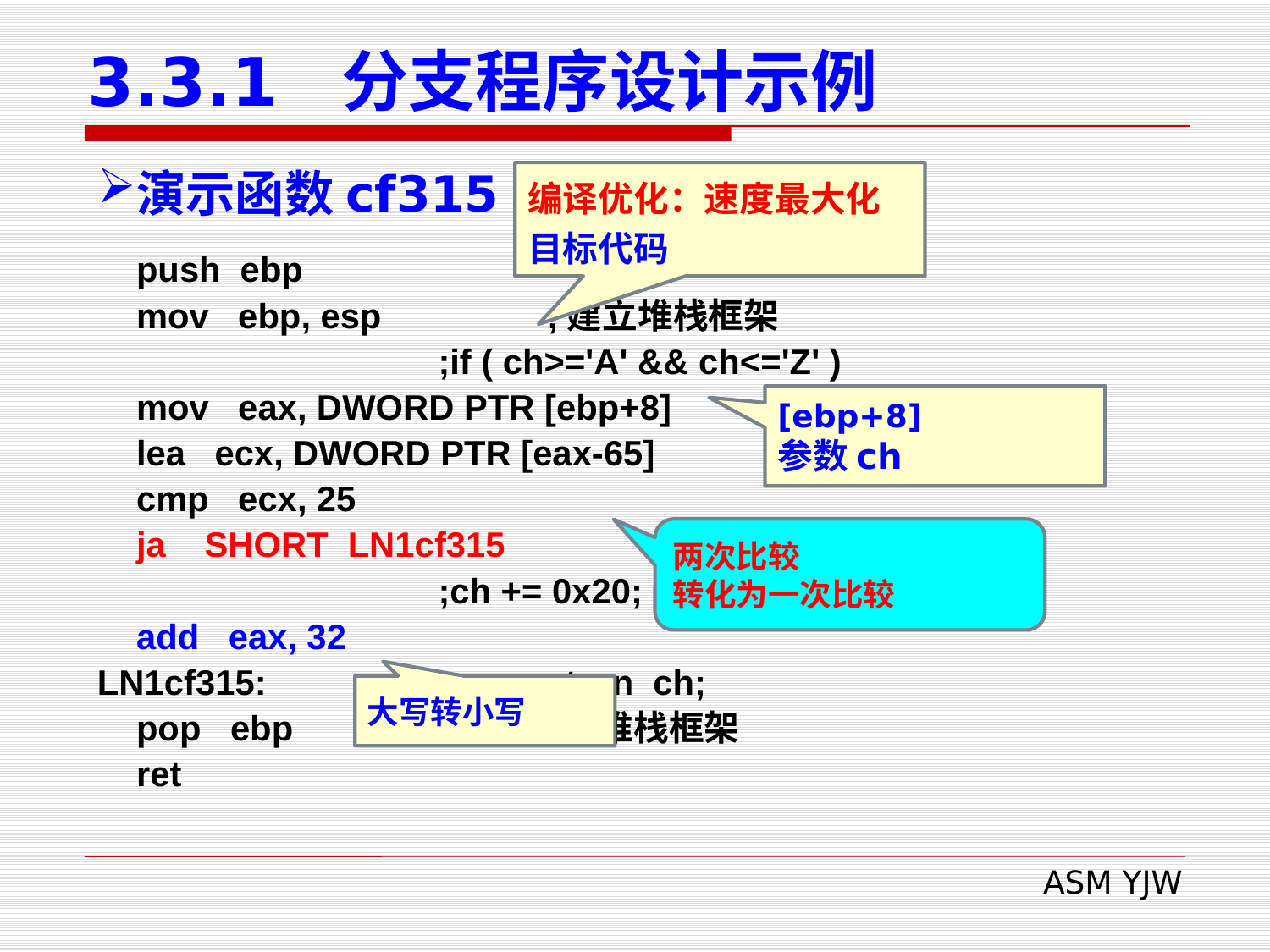

# 3.3.1  分支程序设计示例
演示函数cf315

编译优化：速度最大化
目标代码
    push  ebp
    mov   ebp, esp                 ;建立堆栈框架
                                   ;if ( ch>='A' && ch<='Z' )
    mov   eax, DWORD PTR [ebp+8]
    lea   ecx, DWORD PTR [eax-65]
    cmp   ecx, 25
    ja    SHORT  LN1cf315
                                   ;ch += 0x20;
    add   eax, 32
LN1cf315:                          ;return  ch;
    pop   ebp                      ;撤销堆栈框架
    ret
[ebp+8]
参数ch
两次比较
转化为一次比较
大写转小写